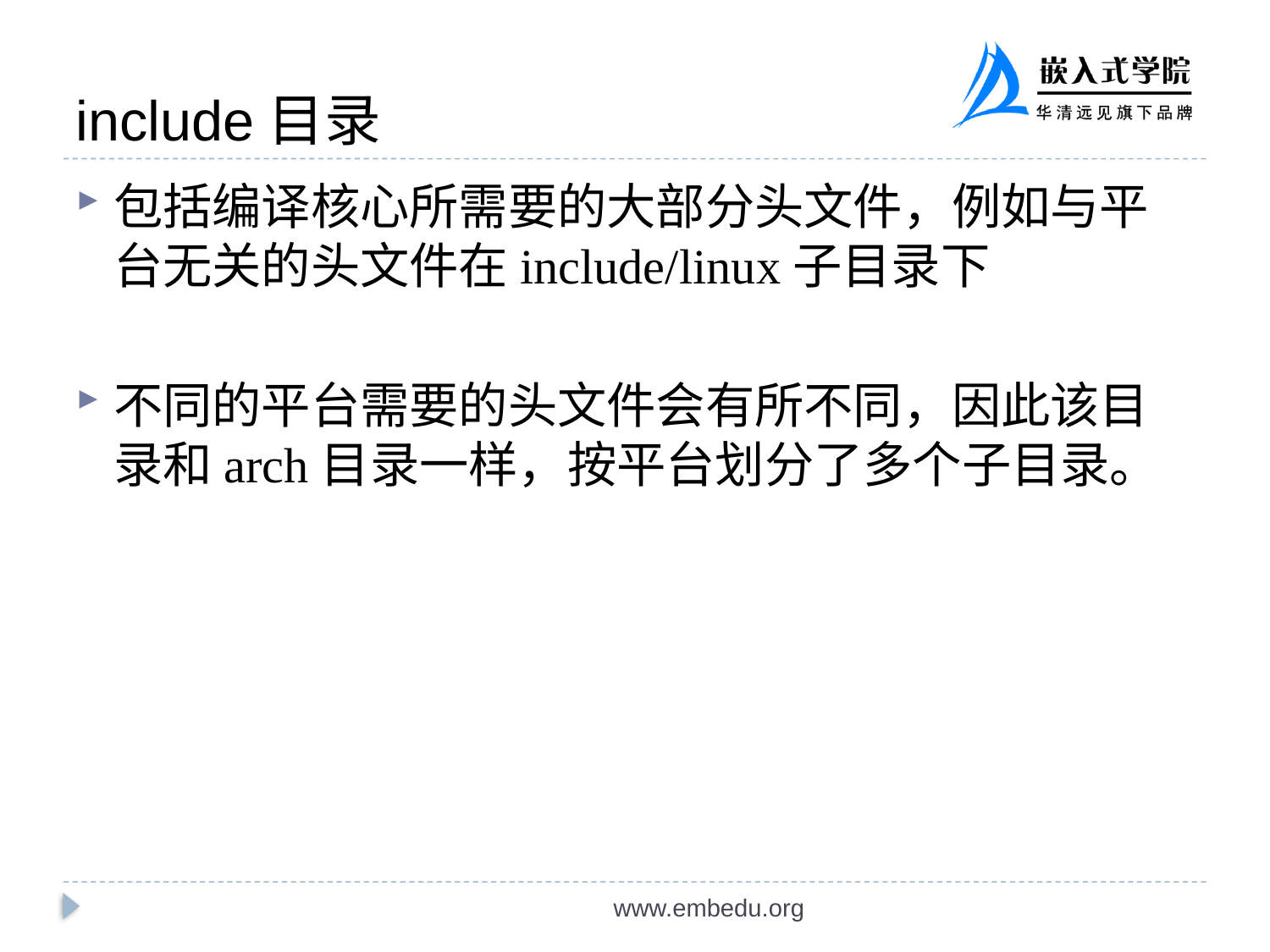

include目录
包括编译核心所需要的大部分头文件，例如与平台无关的头文件在include/linux子目录下

不同的平台需要的头文件会有所不同，因此该目录和arch目录一样，按平台划分了多个子目录。
www.embedu.org